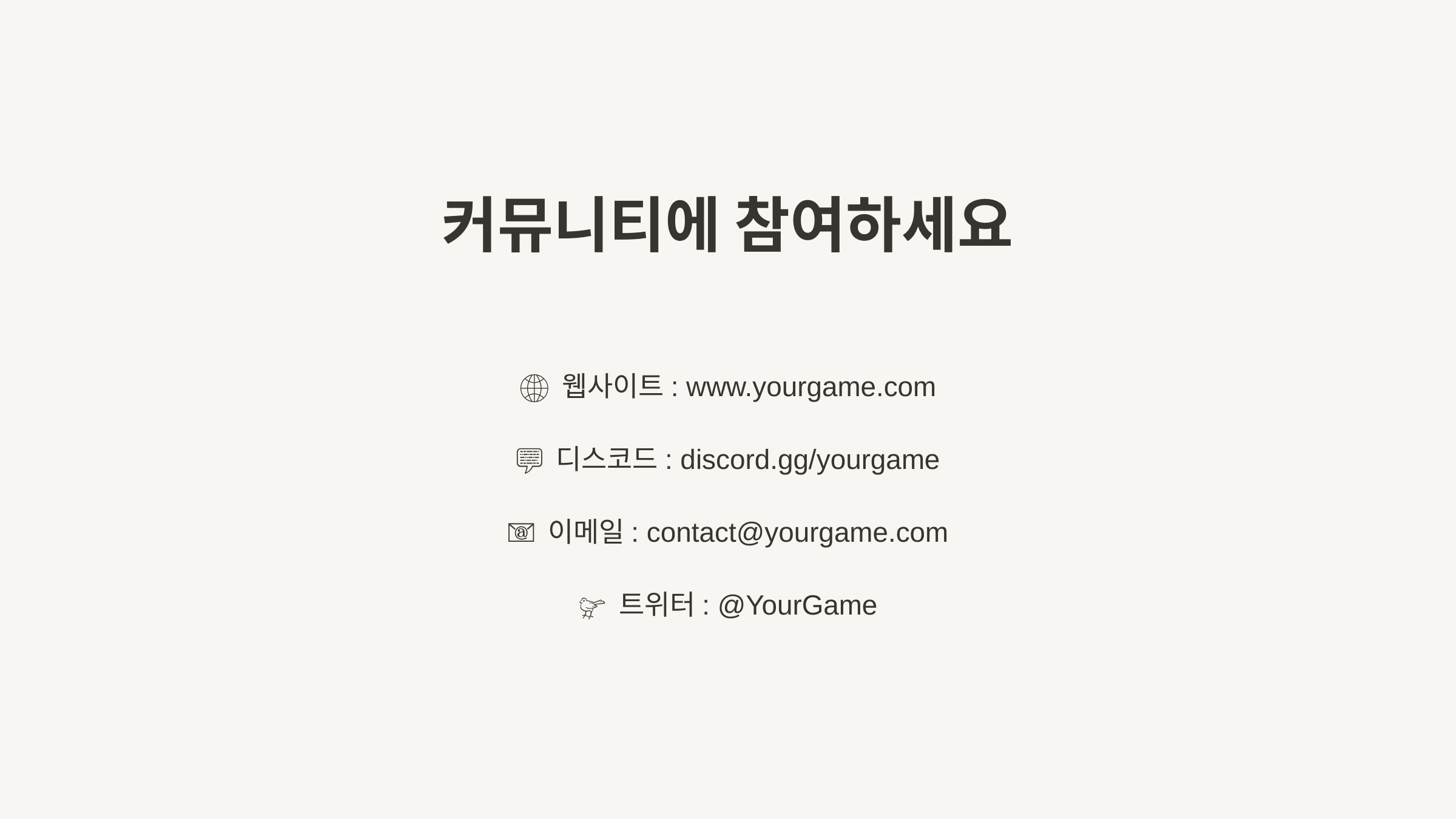

커뮤니티에 참여하세요
🌐 웹사이트: www.yourgame.com
💬 디스코드: discord.gg/yourgame
📧 이메일: contact@yourgame.com
🐦 트위터: @YourGame